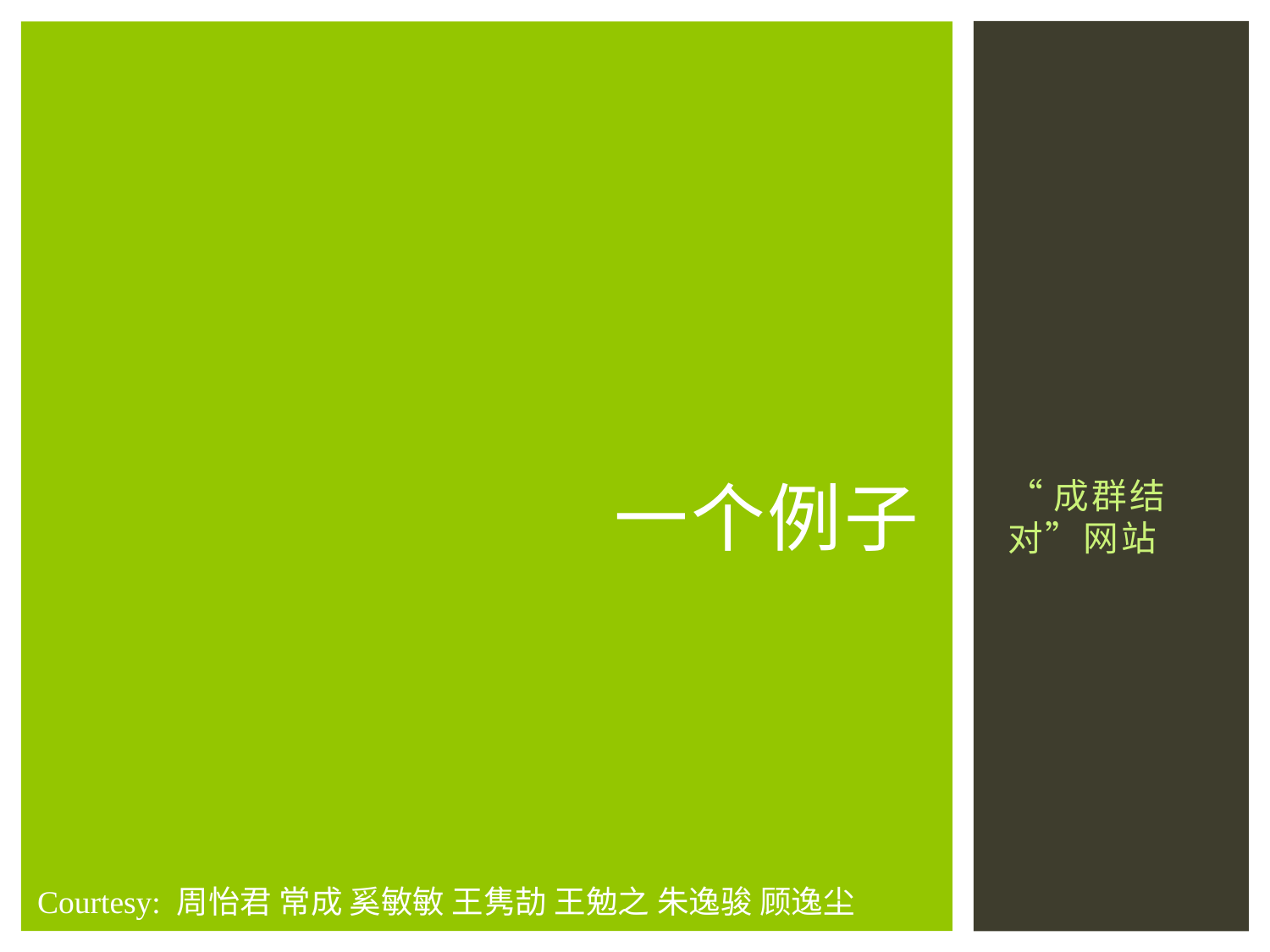

# 一个例子
“成群结对”网站
Courtesy: 周怡君 常成 奚敏敏 王隽劼 王勉之 朱逸骏 顾逸尘